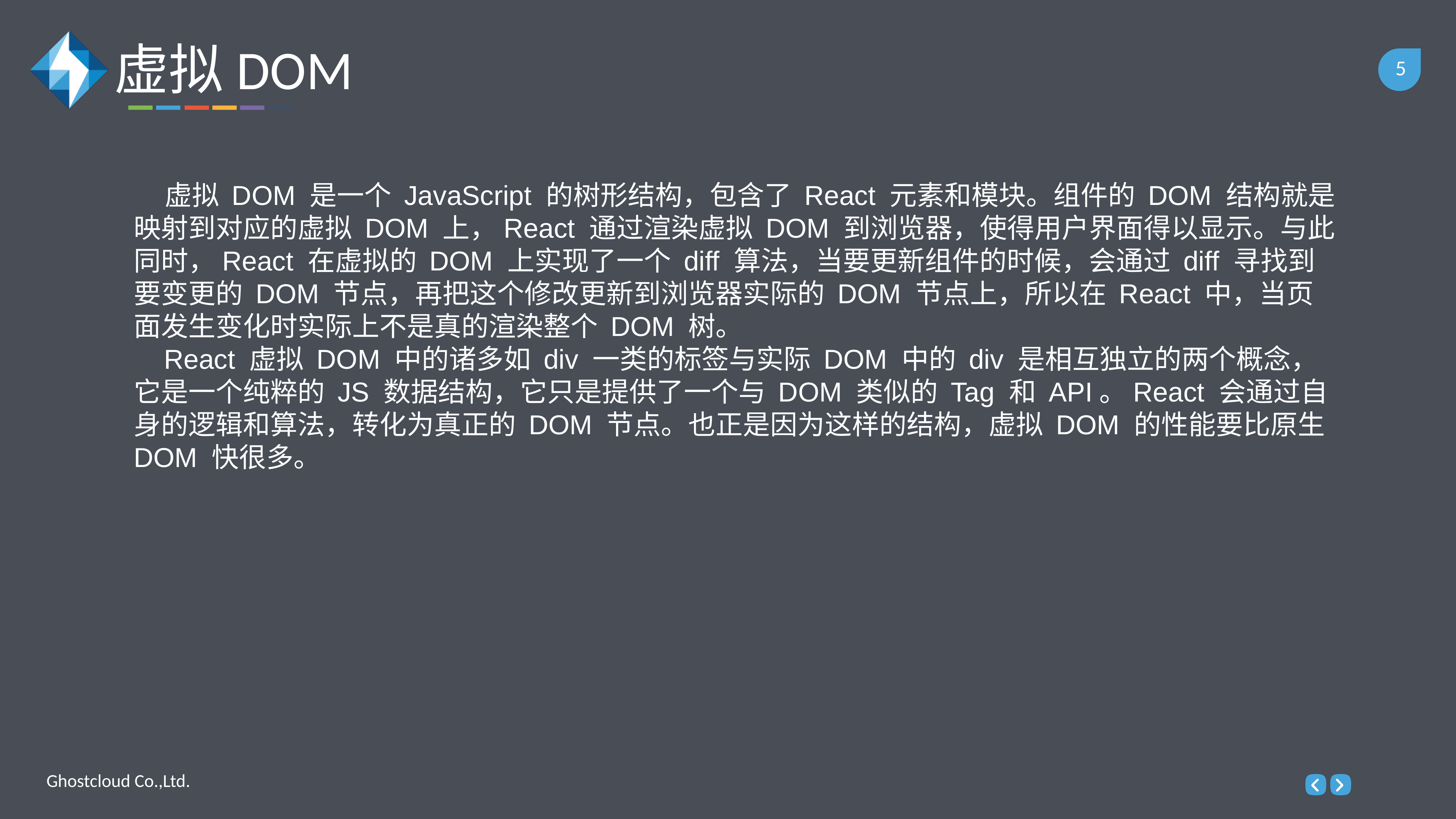

虚拟DOM

    虚拟 DOM 是一个 JavaScript 的树形结构，包含了 React 元素和模块。组件的 DOM 结构就是映射到对应的虚拟 DOM 上，React 通过渲染虚拟 DOM 到浏览器，使得用户界面得以显示。与此同时，React 在虚拟的 DOM 上实现了一个 diff 算法，当要更新组件的时候，会通过 diff 寻找到要变更的 DOM 节点，再把这个修改更新到浏览器实际的 DOM 节点上，所以在 React 中，当页面发生变化时实际上不是真的渲染整个 DOM 树。
    React 虚拟 DOM 中的诸多如 div 一类的标签与实际 DOM 中的 div 是相互独立的两个概念，它是一个纯粹的 JS 数据结构，它只是提供了一个与 DOM 类似的 Tag 和 API。React 会通过自身的逻辑和算法，转化为真正的 DOM 节点。也正是因为这样的结构，虚拟 DOM 的性能要比原生 DOM 快很多。